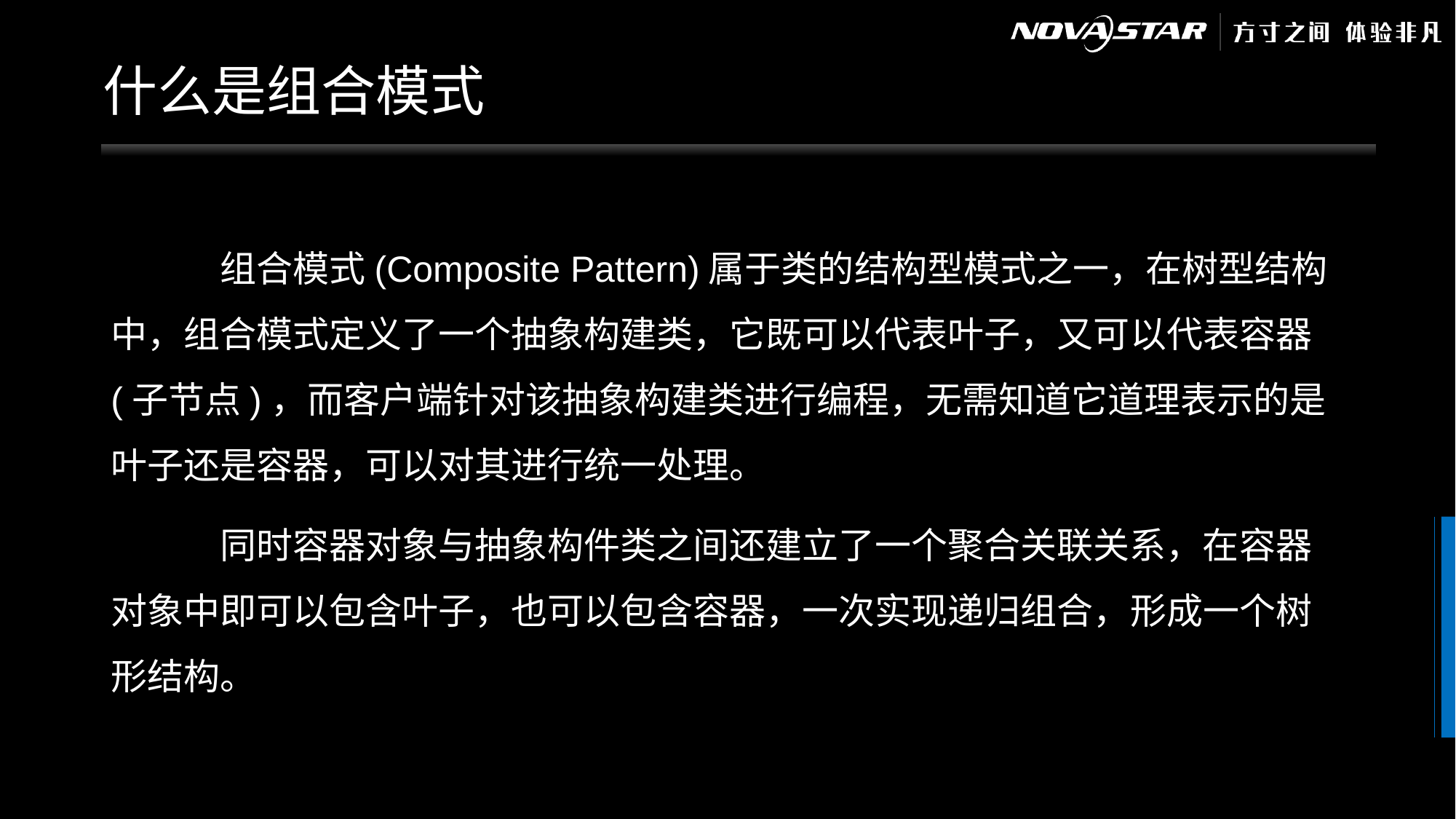

# 什么是组合模式

	组合模式(Composite Pattern)属于类的结构型模式之一，在树型结构中，组合模式定义了一个抽象构建类，它既可以代表叶子，又可以代表容器(子节点)，而客户端针对该抽象构建类进行编程，无需知道它道理表示的是叶子还是容器，可以对其进行统一处理。
	同时容器对象与抽象构件类之间还建立了一个聚合关联关系，在容器对象中即可以包含叶子，也可以包含容器，一次实现递归组合，形成一个树形结构。